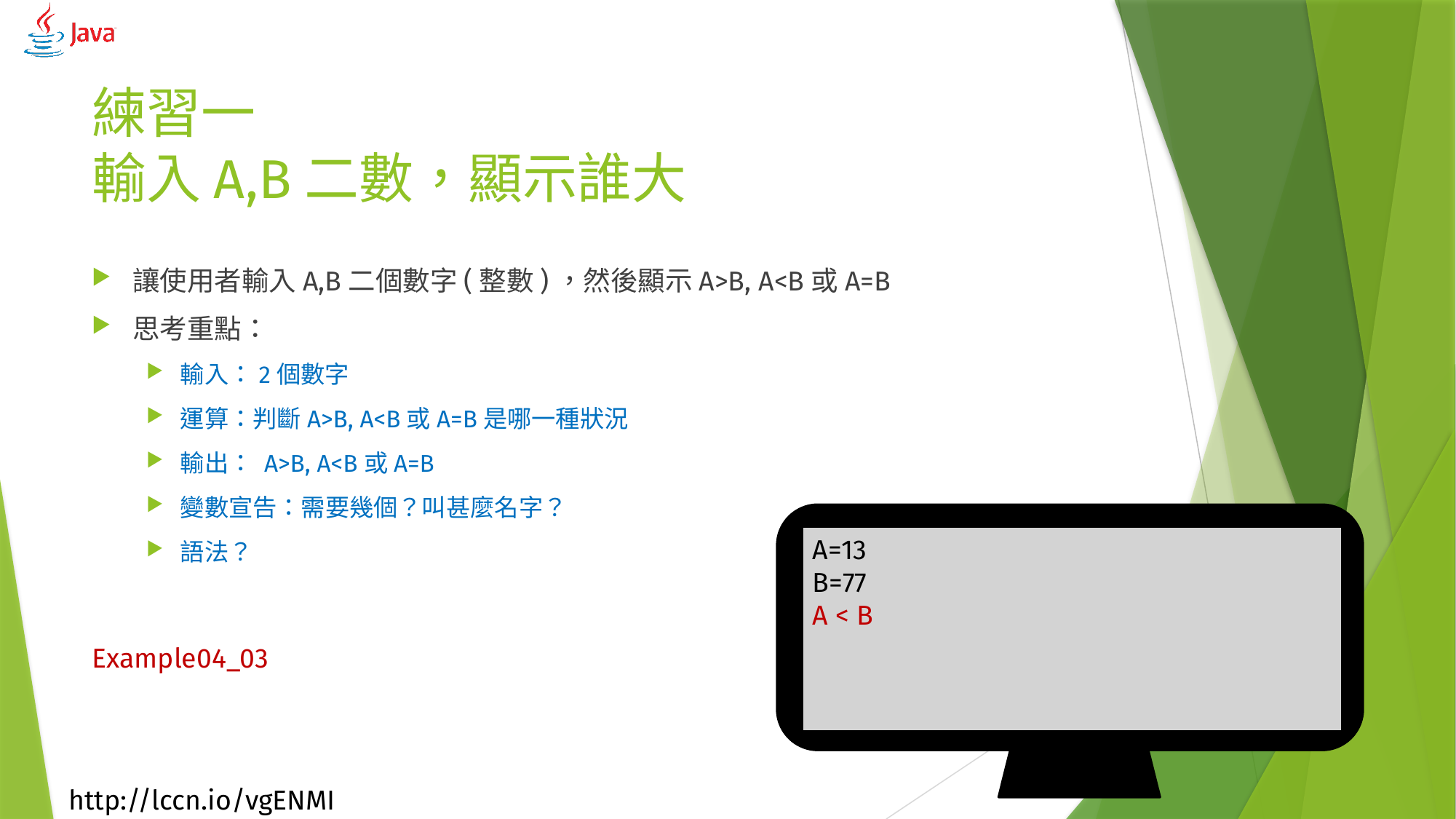

# 練習一 輸入A,B二數，顯示誰大
讓使用者輸入A,B二個數字(整數)，然後顯示A>B, A<B或A=B
思考重點：
輸入：2個數字
運算：判斷A>B, A<B或A=B是哪一種狀況
輸出： A>B, A<B或A=B
變數宣告：需要幾個？叫甚麼名字？
語法？

A=13
B=77
A < B

Example04_03